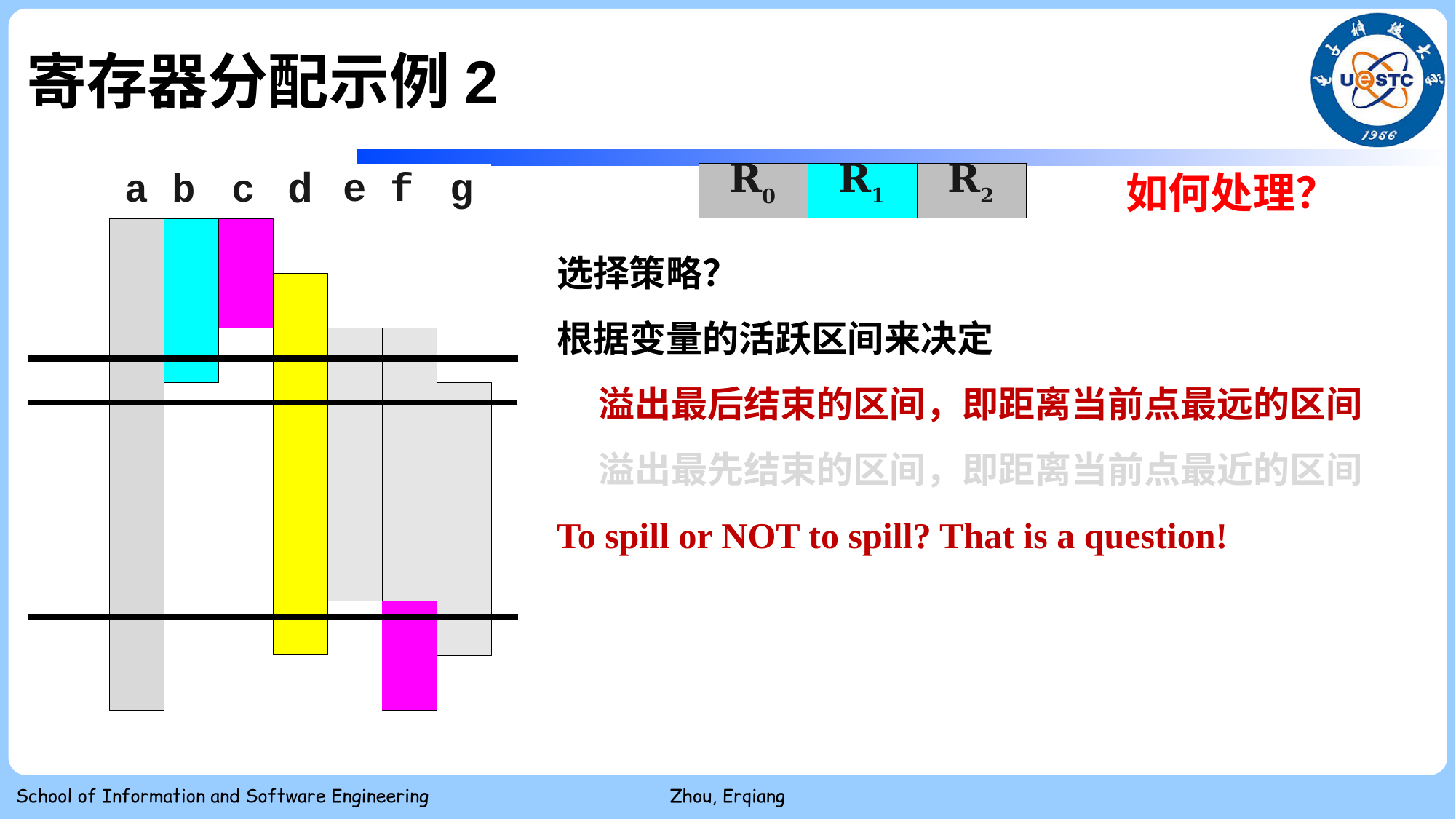

# 寄存器分配示例2
如何处理？
d
e f g
a b c
R0
R1
R2
| R1 |
| --- |
| R2 |
| --- |
| R0 | R1 | R2 |
| --- | --- | --- |

b
b
b
b
b
b

选择策略？
根据变量的活跃区间来决定
    溢出最后结束的区间，即距离当前点最远的区间
    溢出最先结束的区间，即距离当前点最近的区间
To spill or NOT to spill? That is a question!

School of Information and Software Engineering
Zhou, Erqiang
31